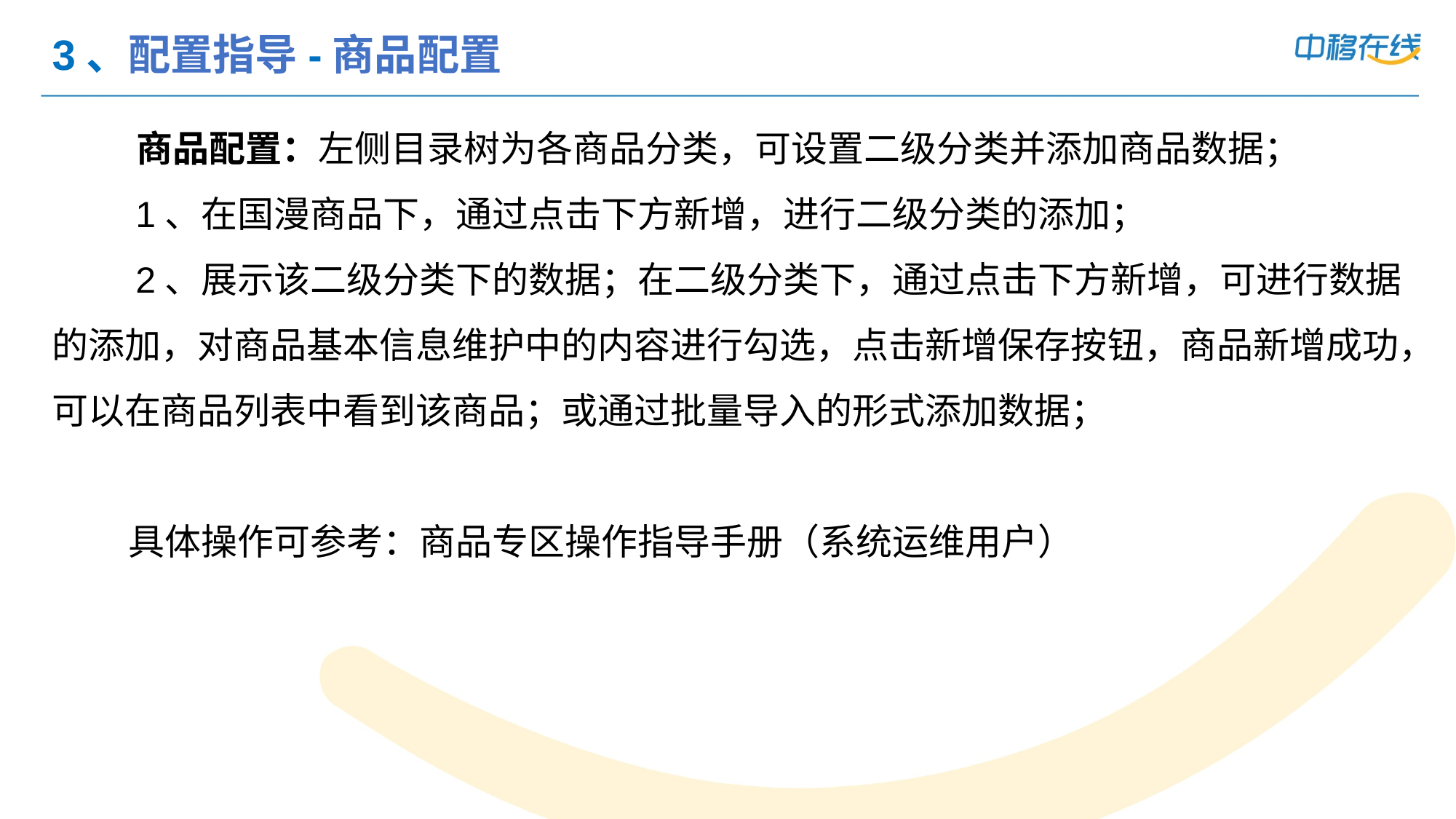

# 3、配置指导-商品配置
    商品配置：左侧目录树为各商品分类，可设置二级分类并添加商品数据；
    1、在国漫商品下，通过点击下方新增，进行二级分类的添加；
    2、展示该二级分类下的数据；在二级分类下，通过点击下方新增，可进行数据的添加，对商品基本信息维护中的内容进行勾选，点击新增保存按钮，商品新增成功，可以在商品列表中看到该商品；或通过批量导入的形式添加数据；

   具体操作可参考：商品专区操作指导手册（系统运维用户）